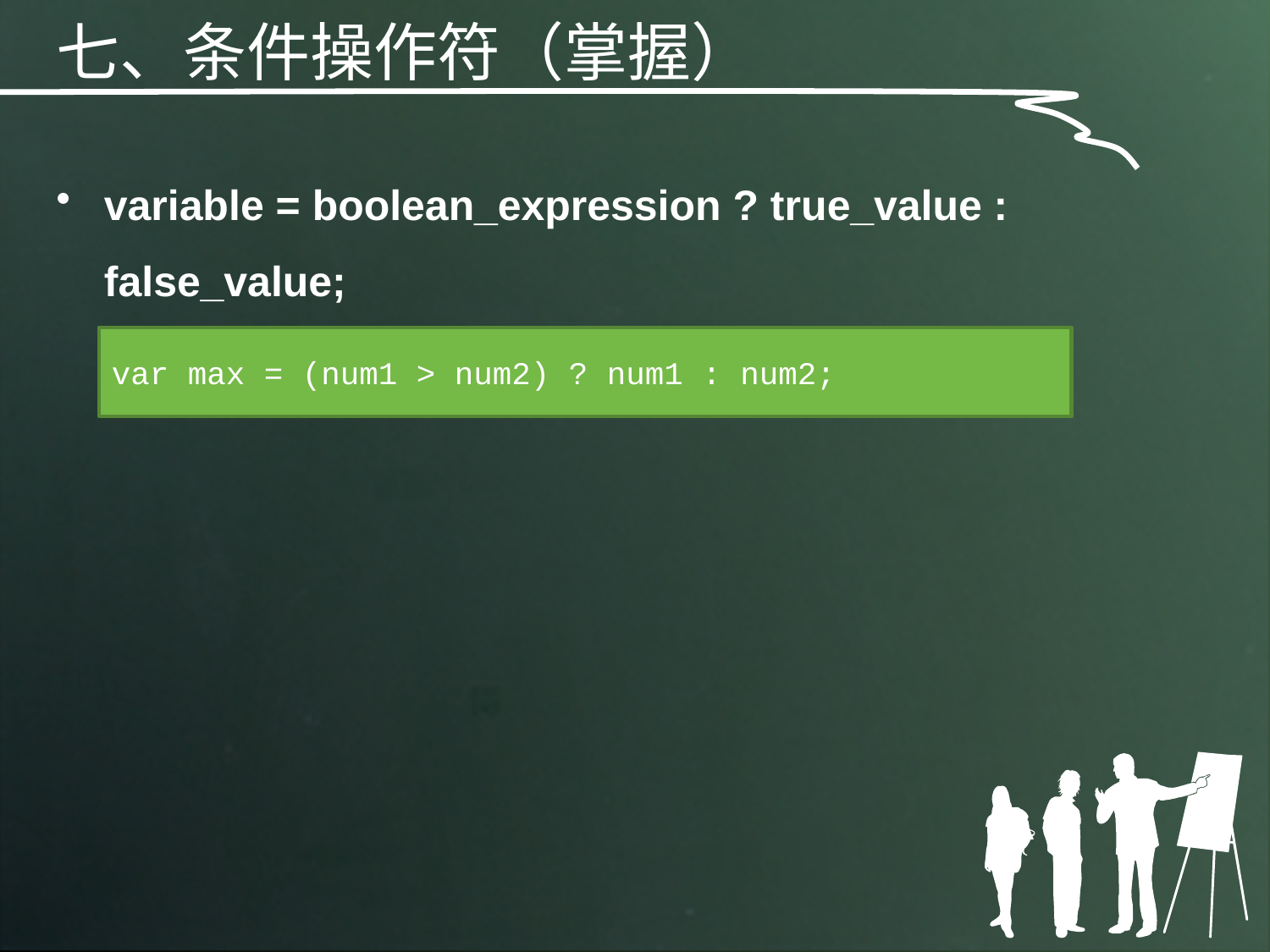

七、条件操作符（掌握）

variable = boolean_expression ? true_value :  false_value;
var max = (num1 > num2) ? num1 : num2;